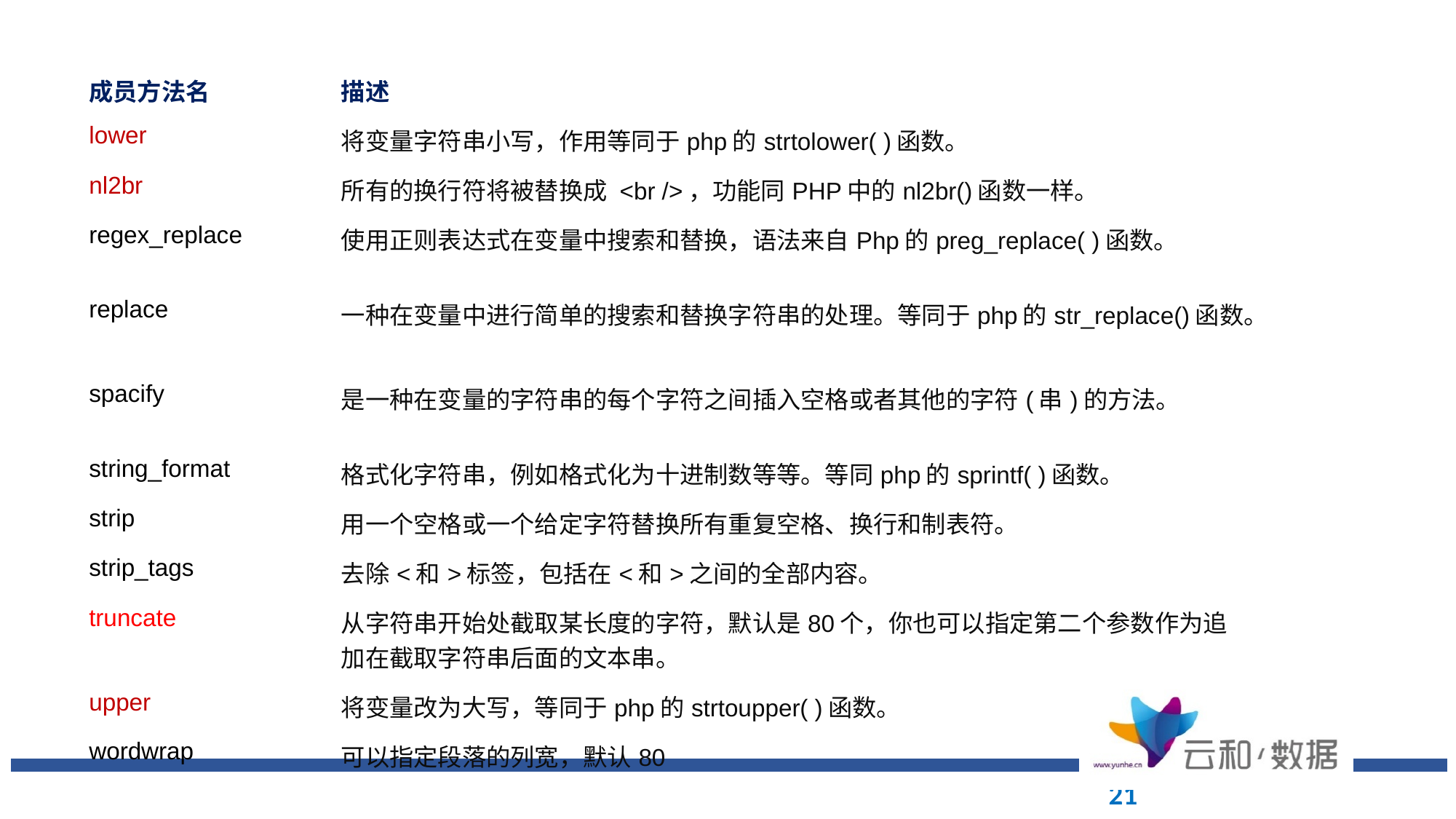

| 成员方法名 | 描述 |
| --- | --- |
| lower | 将变量字符串小写，作用等同于php的strtolower( )函数。 |
| nl2br | 所有的换行符将被替换成 <br />，功能同PHP中的nl2br()函数一样。 |
| regex\_replace | 使用正则表达式在变量中搜索和替换，语法来自Php的preg\_replace( )函数。 |
| replace | 一种在变量中进行简单的搜索和替换字符串的处理。等同于php的str\_replace()函数。 |
| spacify | 是一种在变量的字符串的每个字符之间插入空格或者其他的字符(串)的方法。 |
| string\_format | 格式化字符串，例如格式化为十进制数等等。等同php的sprintf( )函数。 |
| strip | 用一个空格或一个给定字符替换所有重复空格、换行和制表符。 |
| strip\_tags | 去除<和>标签，包括在<和>之间的全部内容。 |
| truncate | 从字符串开始处截取某长度的字符，默认是80个，你也可以指定第二个参数作为追加在截取字符串后面的文本串。 |
| upper | 将变量改为大写，等同于php的strtoupper( )函数。 |
| wordwrap | 可以指定段落的列宽，默认80 |
21